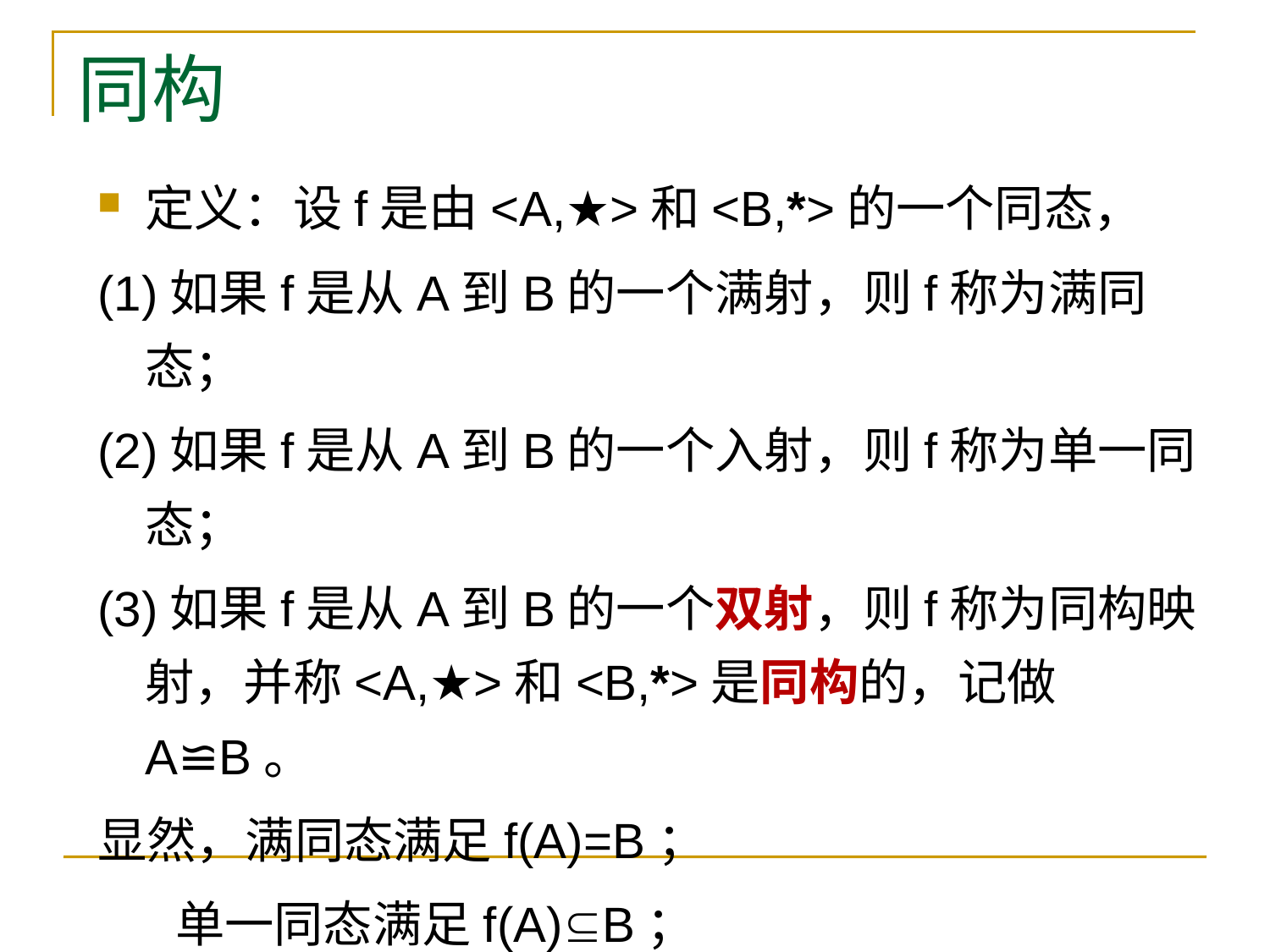

# 同构
定义：设f是由<A,★>和<B,*>的一个同态，
(1)如果f是从A到B的一个满射，则f称为满同态；
(2)如果f是从A到B的一个入射，则f称为单一同态；
(3)如果f是从A到B的一个双射，则f称为同构映射，并称<A,★>和<B,*>是同构的，记做A≌B。
显然，满同态满足f(A)=B；
      单一同态满足f(A)⊆B；
      同构满足f(A)=B且|A|=|B|。